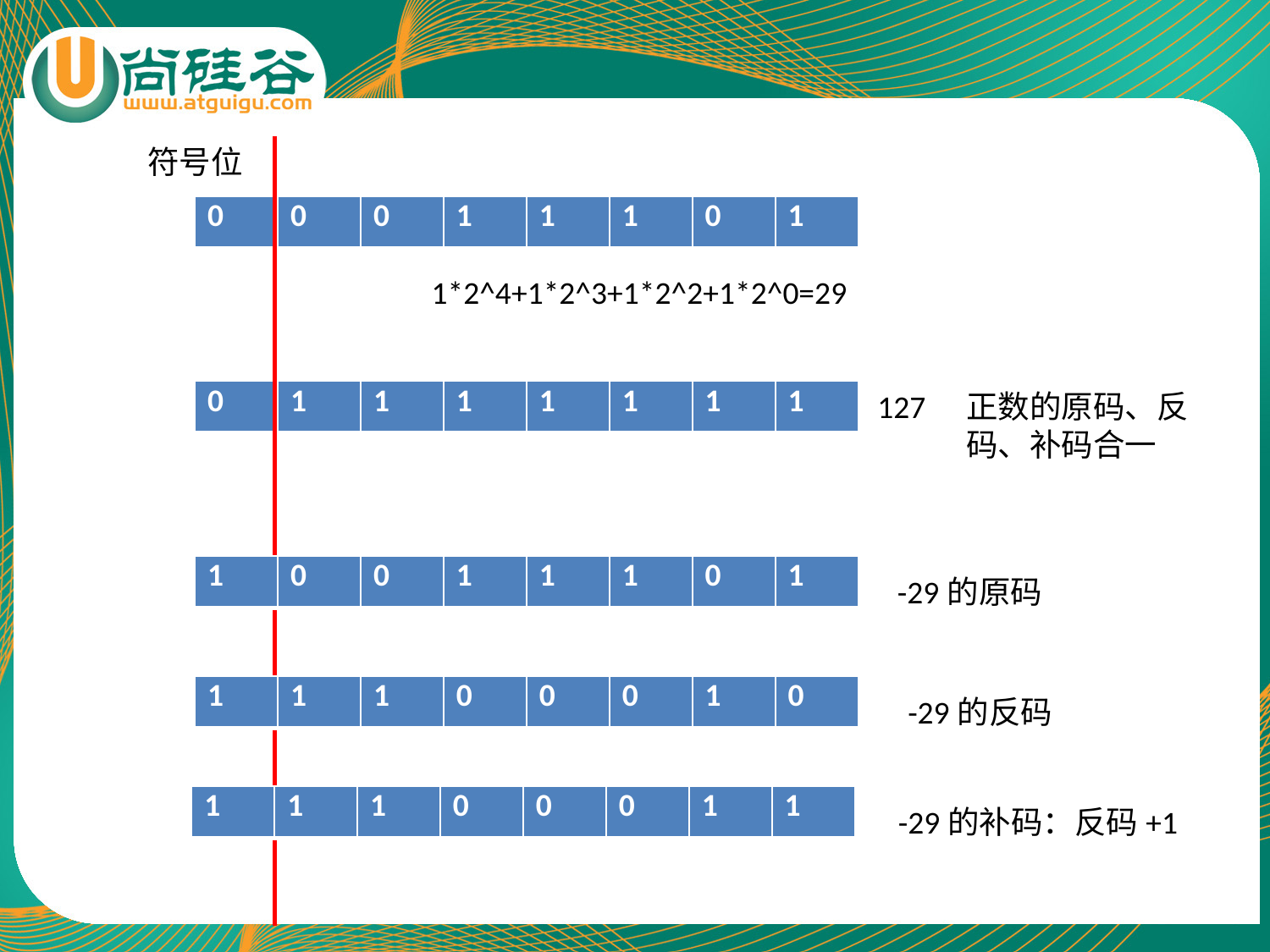

符号位
| 0 | 0 | 0 | 1 | 1 | 1 | 0 | 1 |
| --- | --- | --- | --- | --- | --- | --- | --- |
		1*2^4+1*2^3+1*2^2+1*2^0=29
正数的原码、反码、补码合一
127
| 0 | 1 | 1 | 1 | 1 | 1 | 1 | 1 |
| --- | --- | --- | --- | --- | --- | --- | --- |
| 1 | 0 | 0 | 1 | 1 | 1 | 0 | 1 |
| --- | --- | --- | --- | --- | --- | --- | --- |
-29的原码
| 1 | 1 | 1 | 0 | 0 | 0 | 1 | 0 |
| --- | --- | --- | --- | --- | --- | --- | --- |
-29的反码
| 1 | 1 | 1 | 0 | 0 | 0 | 1 | 1 |
| --- | --- | --- | --- | --- | --- | --- | --- |
-29的补码：反码+1